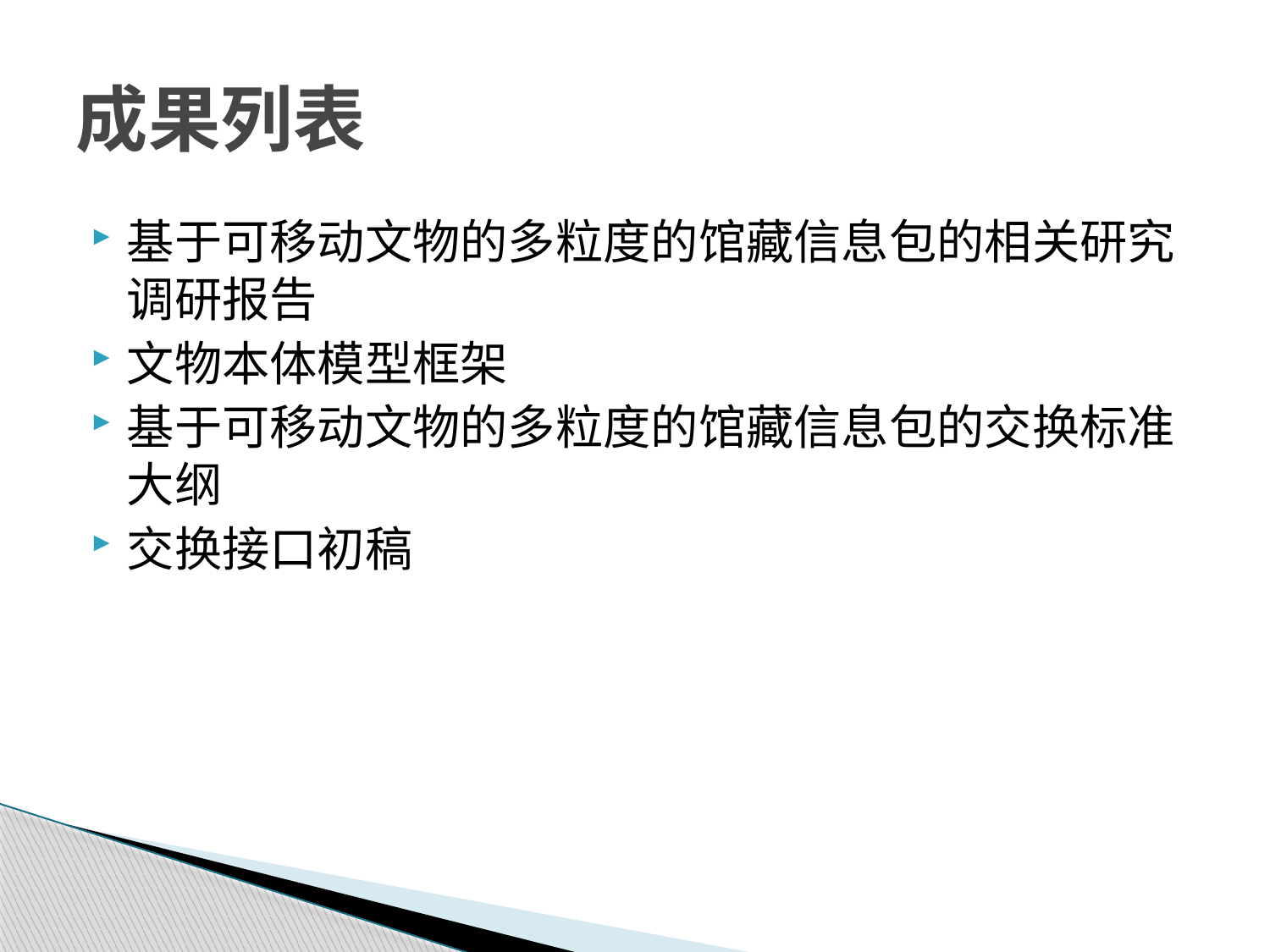

# 成果列表
基于可移动文物的多粒度的馆藏信息包的相关研究调研报告
文物本体模型框架
基于可移动文物的多粒度的馆藏信息包的交换标准大纲
交换接口初稿